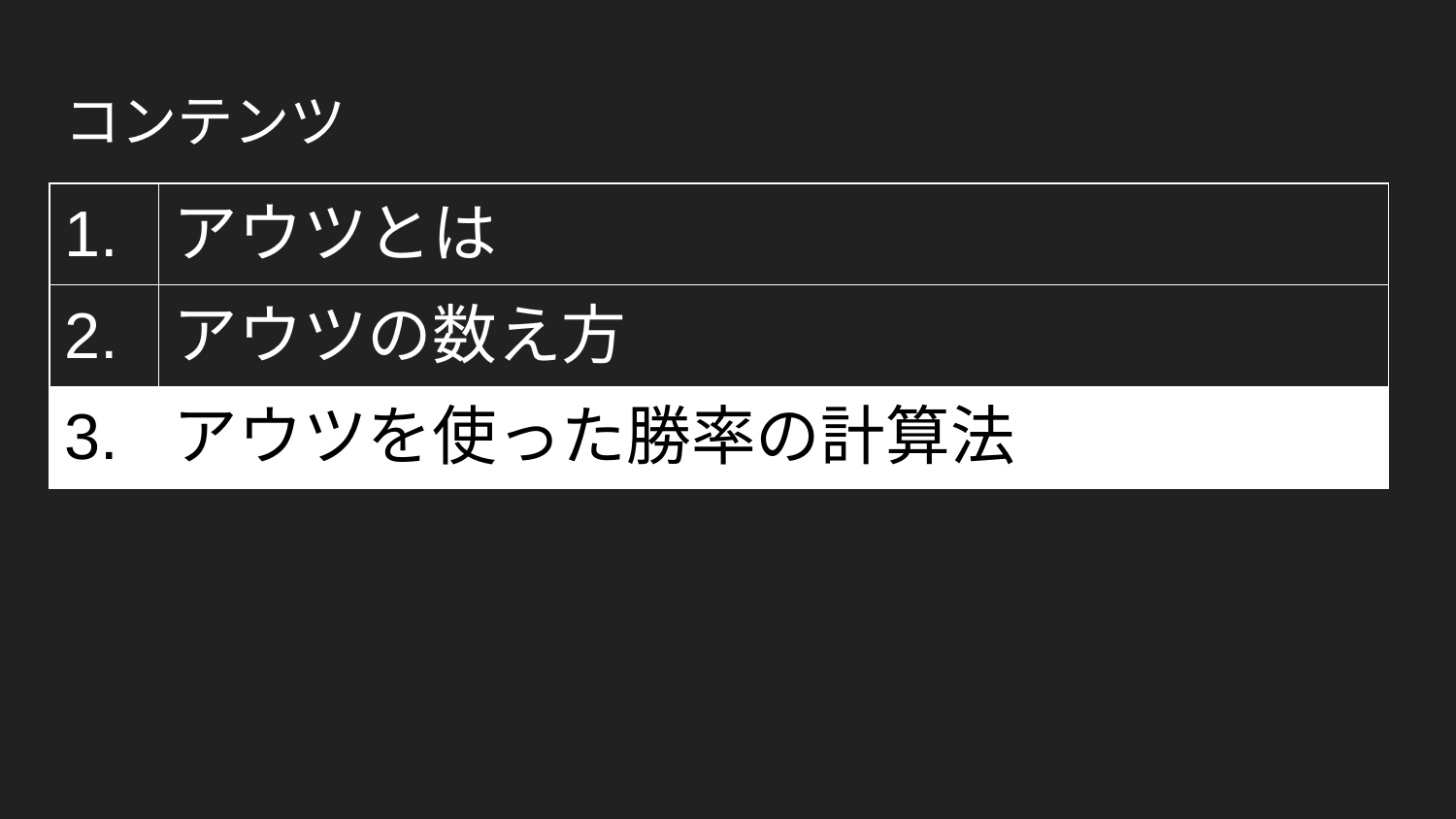

# コンテンツ
| 1. | アウツとは |
| --- | --- |
| 2. | アウツの数え方 |
| 3. | アウツを使った勝率の計算法 |